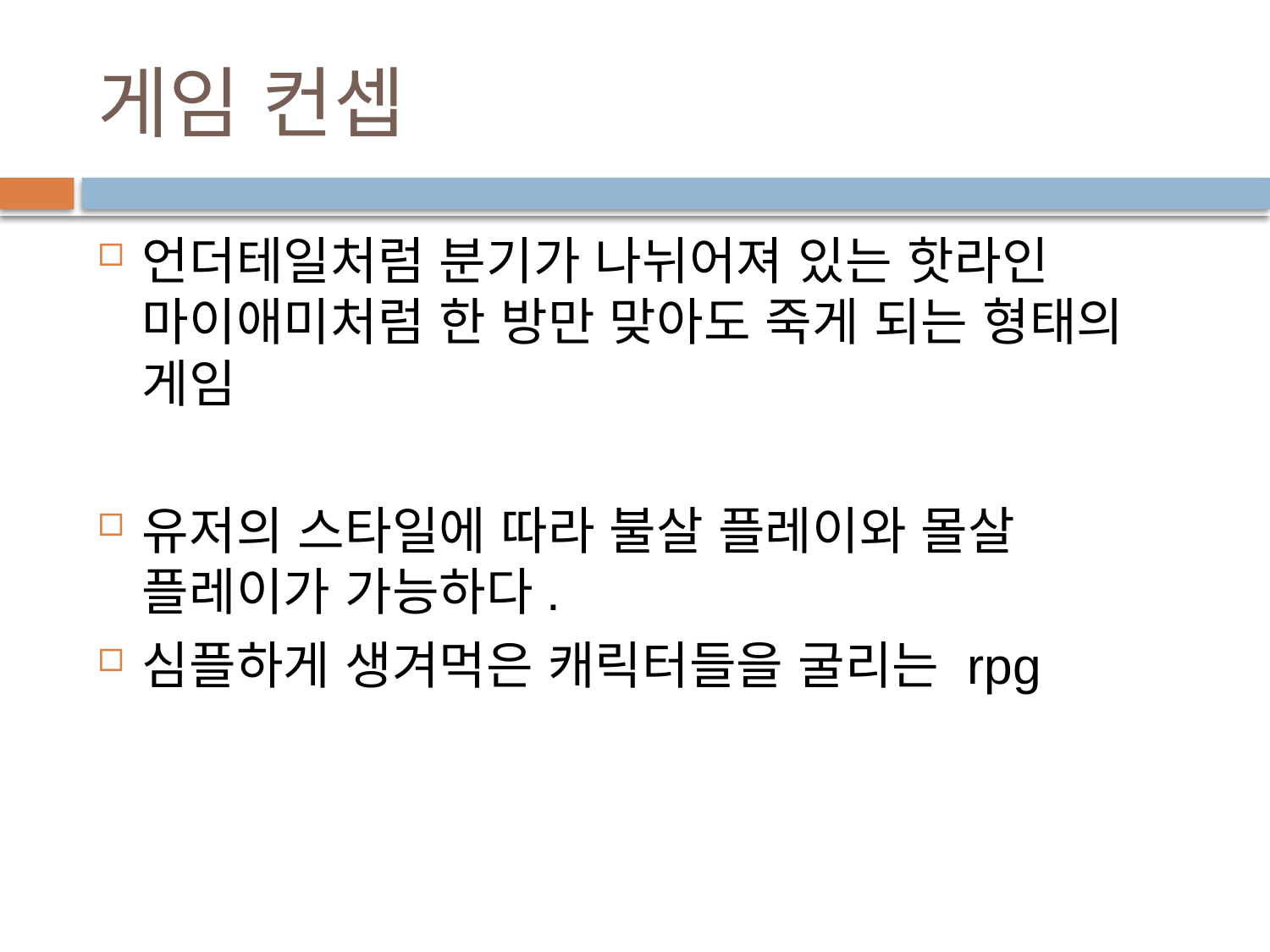

# 게임 컨셉
언더테일처럼 분기가 나뉘어져 있는 핫라인 마이애미처럼 한 방만 맞아도 죽게 되는 형태의 게임

유저의 스타일에 따라 불살 플레이와 몰살 플레이가 가능하다.
심플하게 생겨먹은 캐릭터들을 굴리는 rpg